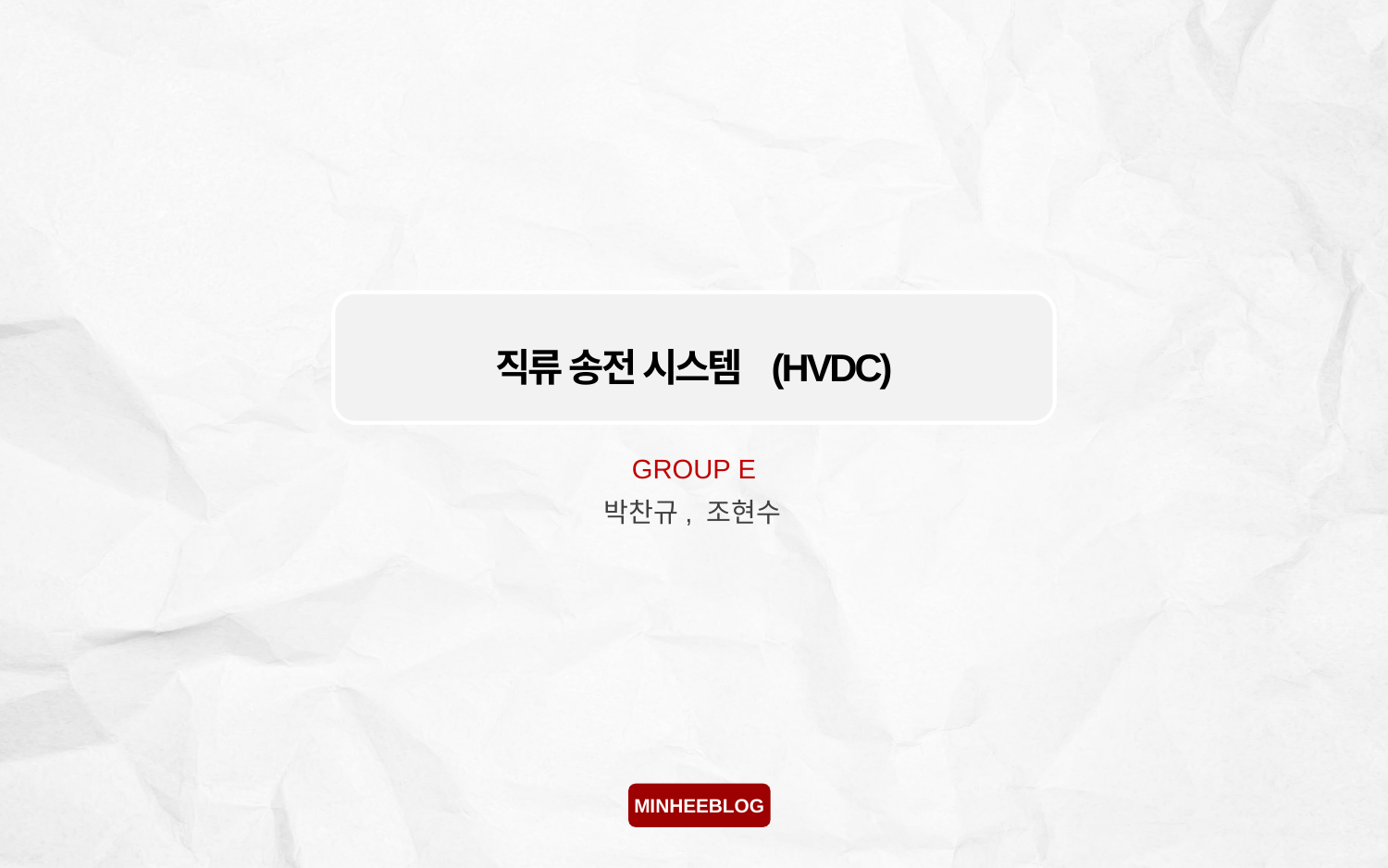

직류 송전 시스템  (HVDC)

GROUP E
박찬규, 조현수

MINHEEBLOG